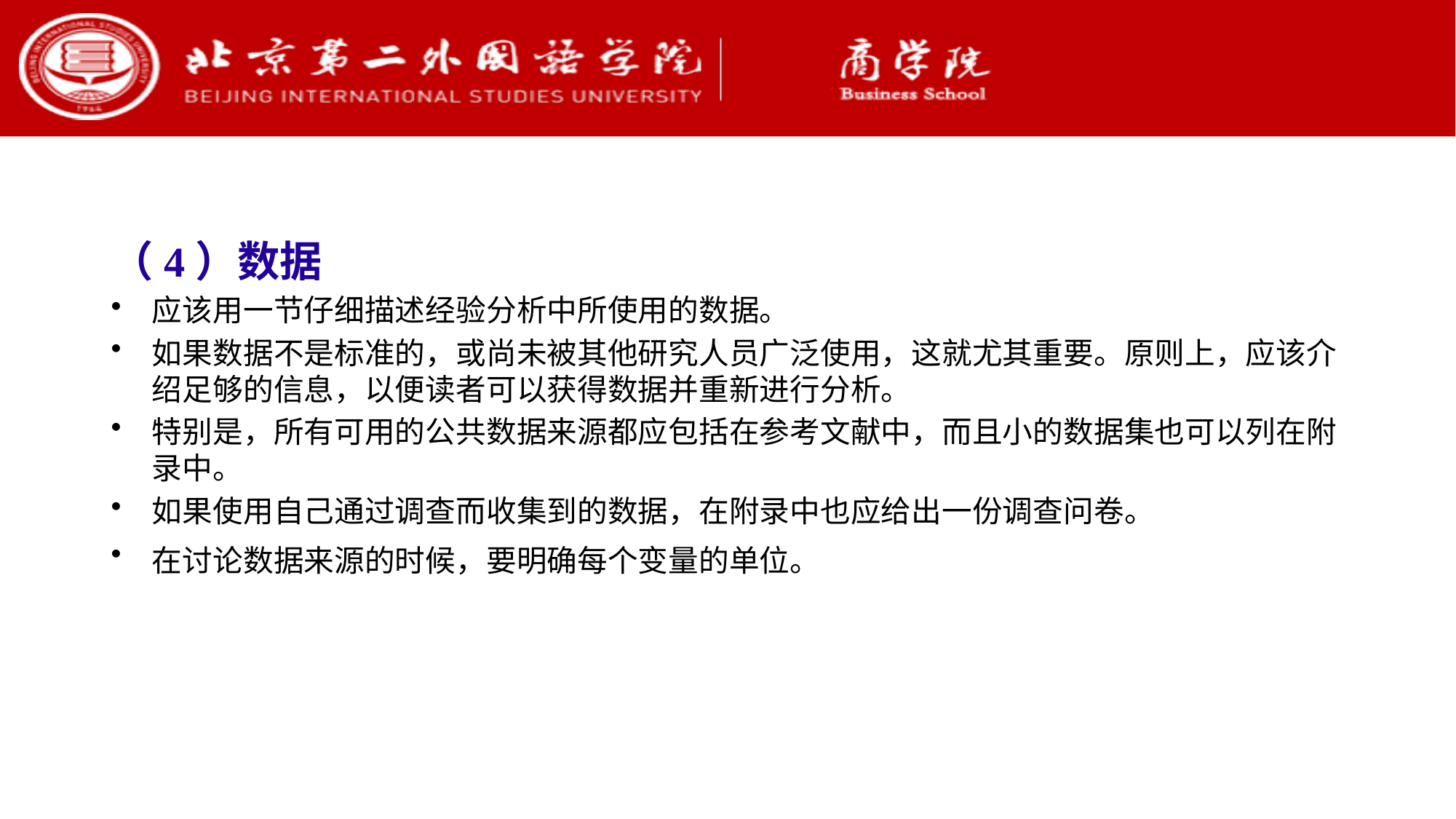

（4）数据
应该用一节仔细描述经验分析中所使用的数据。
如果数据不是标准的，或尚未被其他研究人员广泛使用，这就尤其重要。原则上，应该介绍足够的信息，以便读者可以获得数据并重新进行分析。
特别是，所有可用的公共数据来源都应包括在参考文献中，而且小的数据集也可以列在附录中。
如果使用自己通过调查而收集到的数据，在附录中也应给出一份调查问卷。
在讨论数据来源的时候，要明确每个变量的单位。